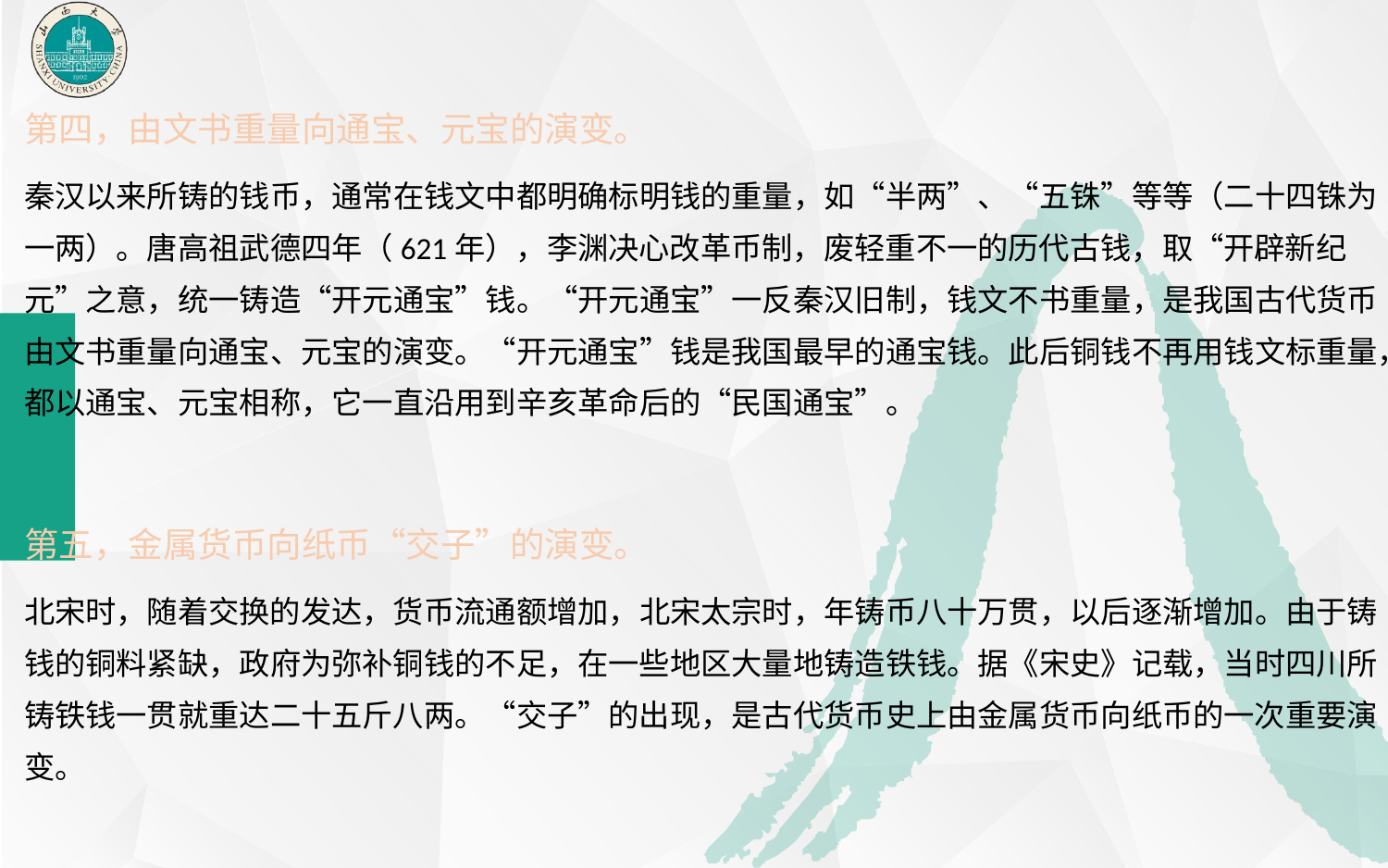

第四，由文书重量向通宝、元宝的演变。
秦汉以来所铸的钱币，通常在钱文中都明确标明钱的重量，如“半两”、“五铢”等等（二十四铢为一两）。唐高祖武德四年（621年），李渊决心改革币制，废轻重不一的历代古钱，取“开辟新纪元”之意，统一铸造“开元通宝”钱。“开元通宝”一反秦汉旧制，钱文不书重量，是我国古代货币由文书重量向通宝、元宝的演变。“开元通宝”钱是我国最早的通宝钱。此后铜钱不再用钱文标重量，都以通宝、元宝相称，它一直沿用到辛亥革命后的“民国通宝”。

第五，金属货币向纸币“交子”的演变。
北宋时，随着交换的发达，货币流通额增加，北宋太宗时，年铸币八十万贯，以后逐渐增加。由于铸钱的铜料紧缺，政府为弥补铜钱的不足，在一些地区大量地铸造铁钱。据《宋史》记载，当时四川所铸铁钱一贯就重达二十五斤八两。“交子”的出现，是古代货币史上由金属货币向纸币的一次重要演变。